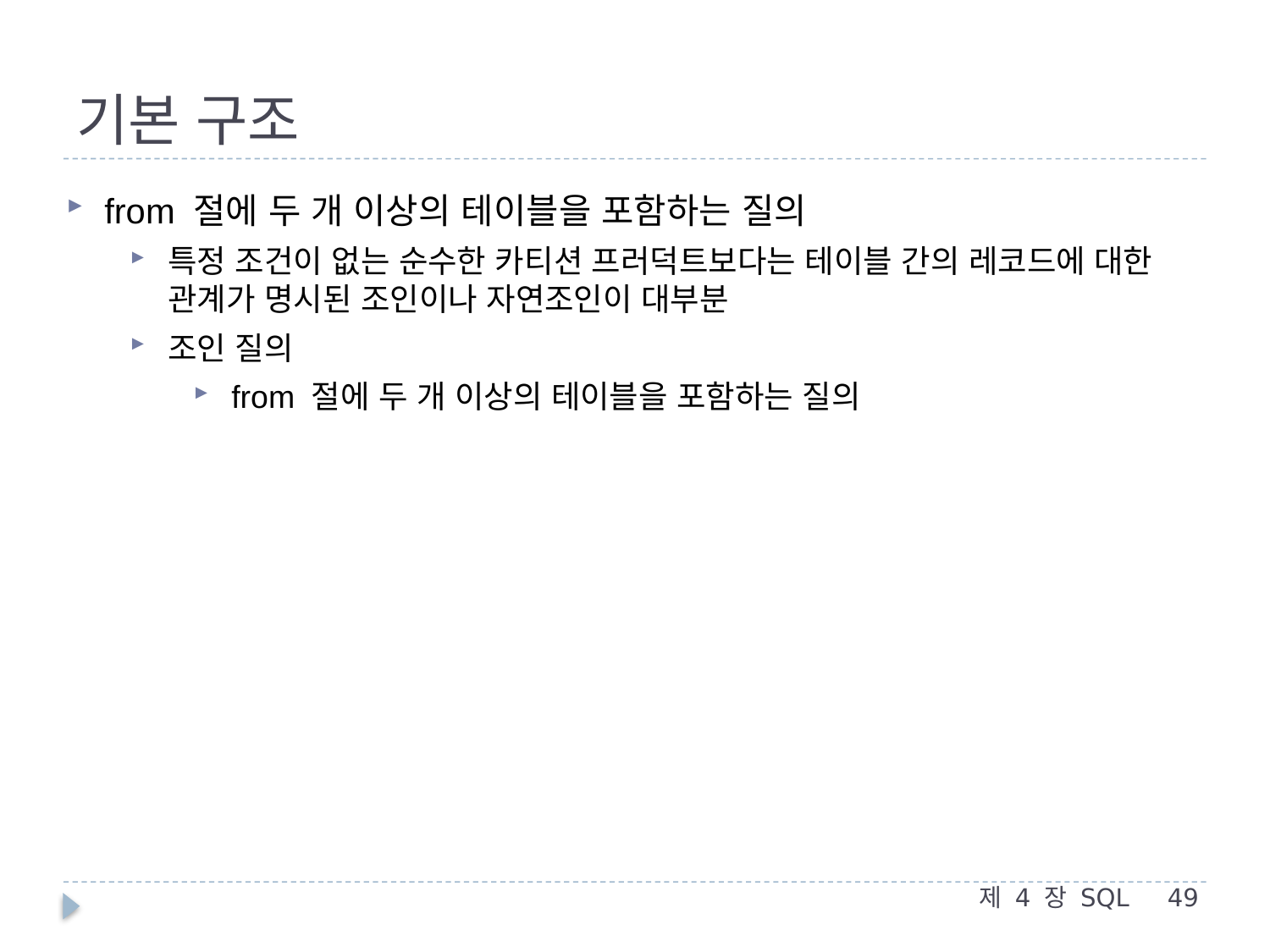

# 기본 구조
from 절에 두 개 이상의 테이블을 포함하는 질의
특정 조건이 없는 순수한 카티션 프러덕트보다는 테이블 간의 레코드에 대한 관계가 명시된 조인이나 자연조인이 대부분
조인 질의
from 절에 두 개 이상의 테이블을 포함하는 질의
제 4 장 SQL
49